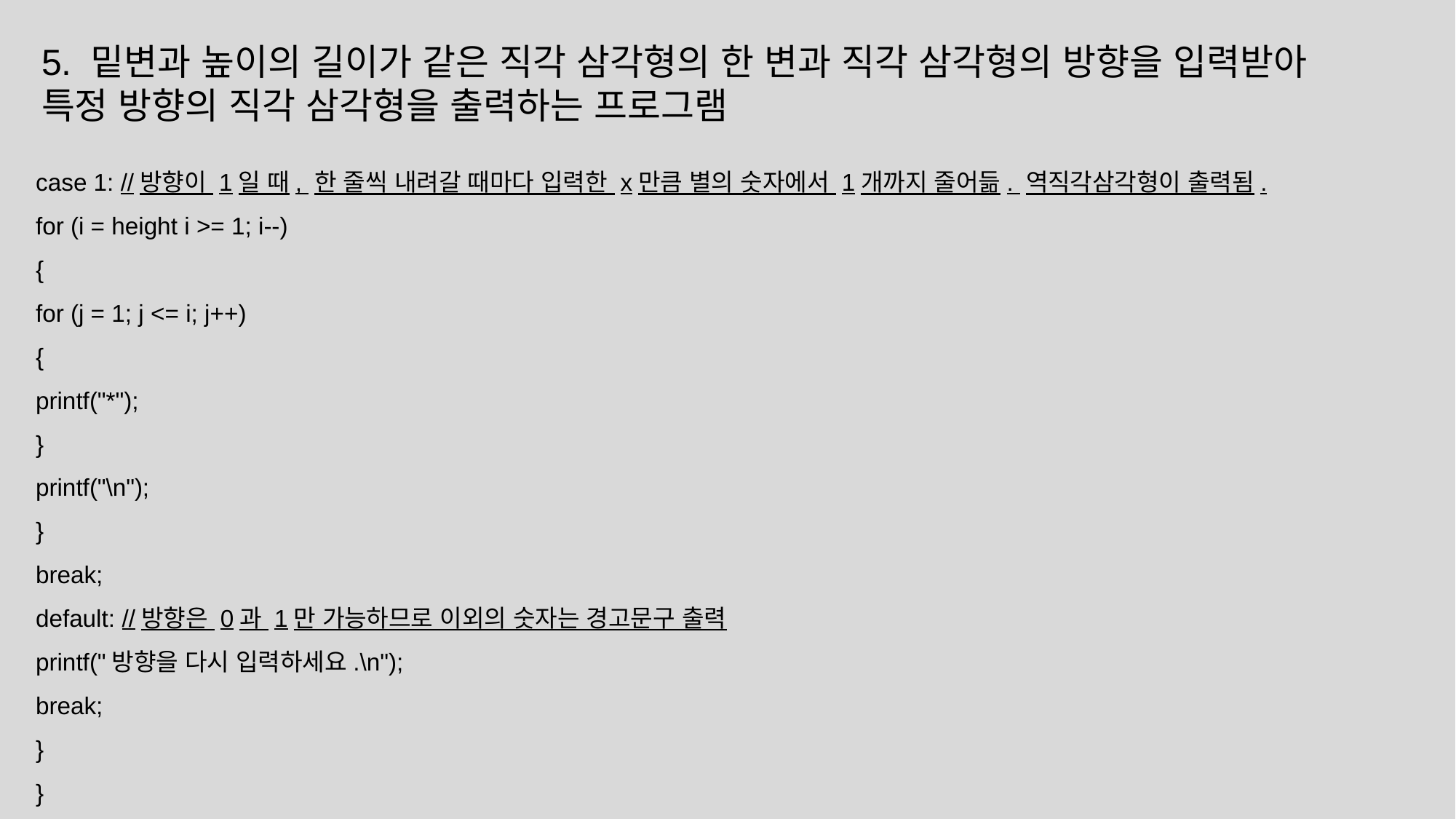

5. 밑변과 높이의 길이가 같은 직각 삼각형의 한 변과 직각 삼각형의 방향을 입력받아 특정 방향의 직각 삼각형을 출력하는 프로그램
case 1: //방향이 1일 때, 한 줄씩 내려갈 때마다 입력한 x만큼 별의 숫자에서 1개까지 줄어듦. 역직각삼각형이 출력됨.
for (i = height i >= 1; i--)
{
for (j = 1; j <= i; j++)
{
printf("*");
}
printf("\n");
}
break;
default: //방향은 0과 1만 가능하므로 이외의 숫자는 경고문구 출력
printf("방향을 다시 입력하세요.\n");
break;
}
}